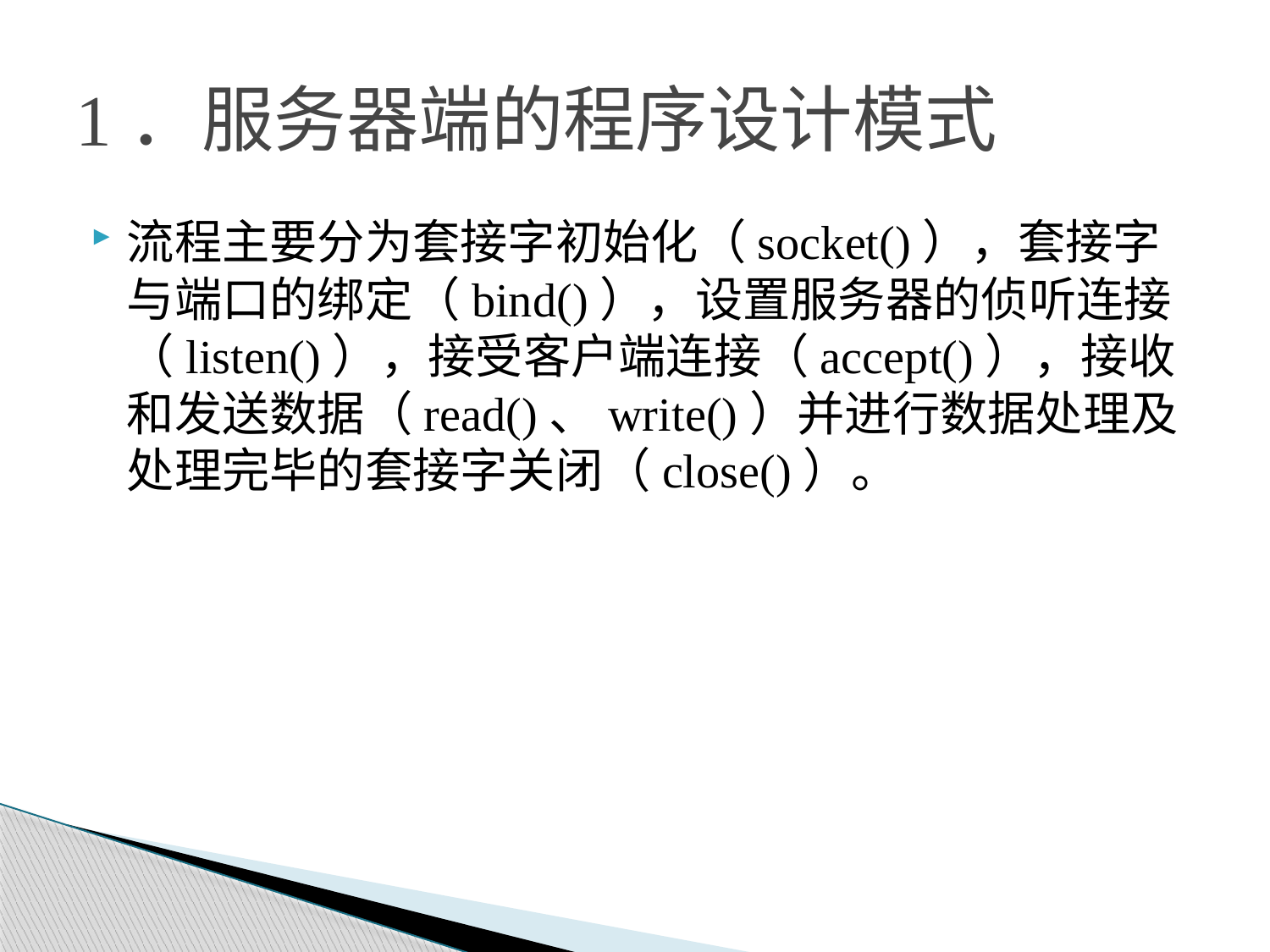

# 1．服务器端的程序设计模式
流程主要分为套接字初始化（socket()），套接字与端口的绑定（bind()），设置服务器的侦听连接（listen()），接受客户端连接（accept()），接收和发送数据（read()、write()）并进行数据处理及处理完毕的套接字关闭（close()）。